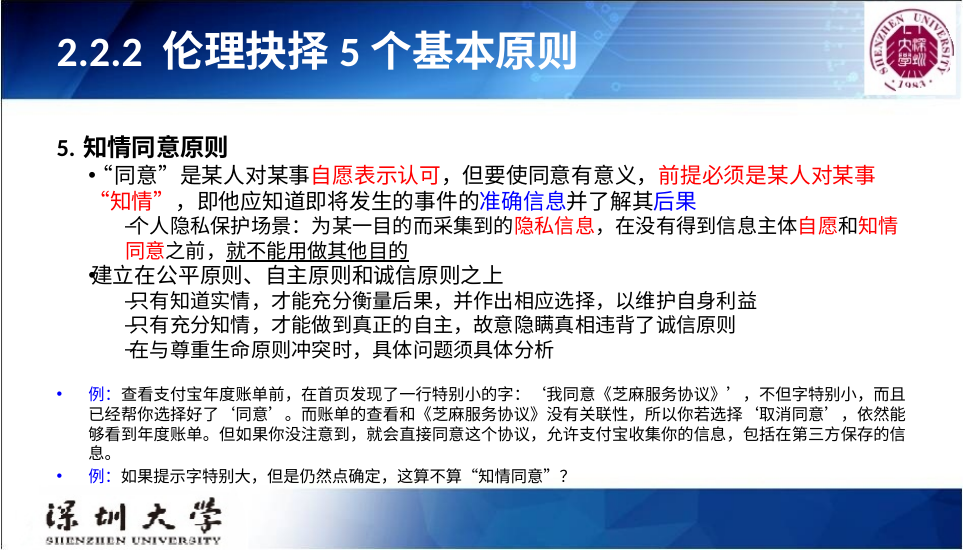

# 2.2.2 伦理抉择5个基本原则
5. 知情同意原则
“同意”是某人对某事自愿表示认可，但要使同意有意义，前提必须是某人对某事“知情”，即他应知道即将发生的事件的准确信息并了解其后果
个人隐私保护场景：为某一目的而采集到的隐私信息，在没有得到信息主体自愿和知情同意之前，就不能用做其他目的
建立在公平原则、自主原则和诚信原则之上
只有知道实情，才能充分衡量后果，并作出相应选择，以维护自身利益
只有充分知情，才能做到真正的自主，故意隐瞒真相违背了诚信原则
在与尊重生命原则冲突时，具体问题须具体分析

例：查看支付宝年度账单前，在首页发现了一行特别小的字：‘我同意《芝麻服务协议》’，不但字特别小，而且已经帮你选择好了‘同意’。而账单的查看和《芝麻服务协议》没有关联性，所以你若选择‘取消同意’，依然能够看到年度账单。但如果你没注意到，就会直接同意这个协议，允许支付宝收集你的信息，包括在第三方保存的信息。
例：如果提示字特别大，但是仍然点确定，这算不算“知情同意”？
25